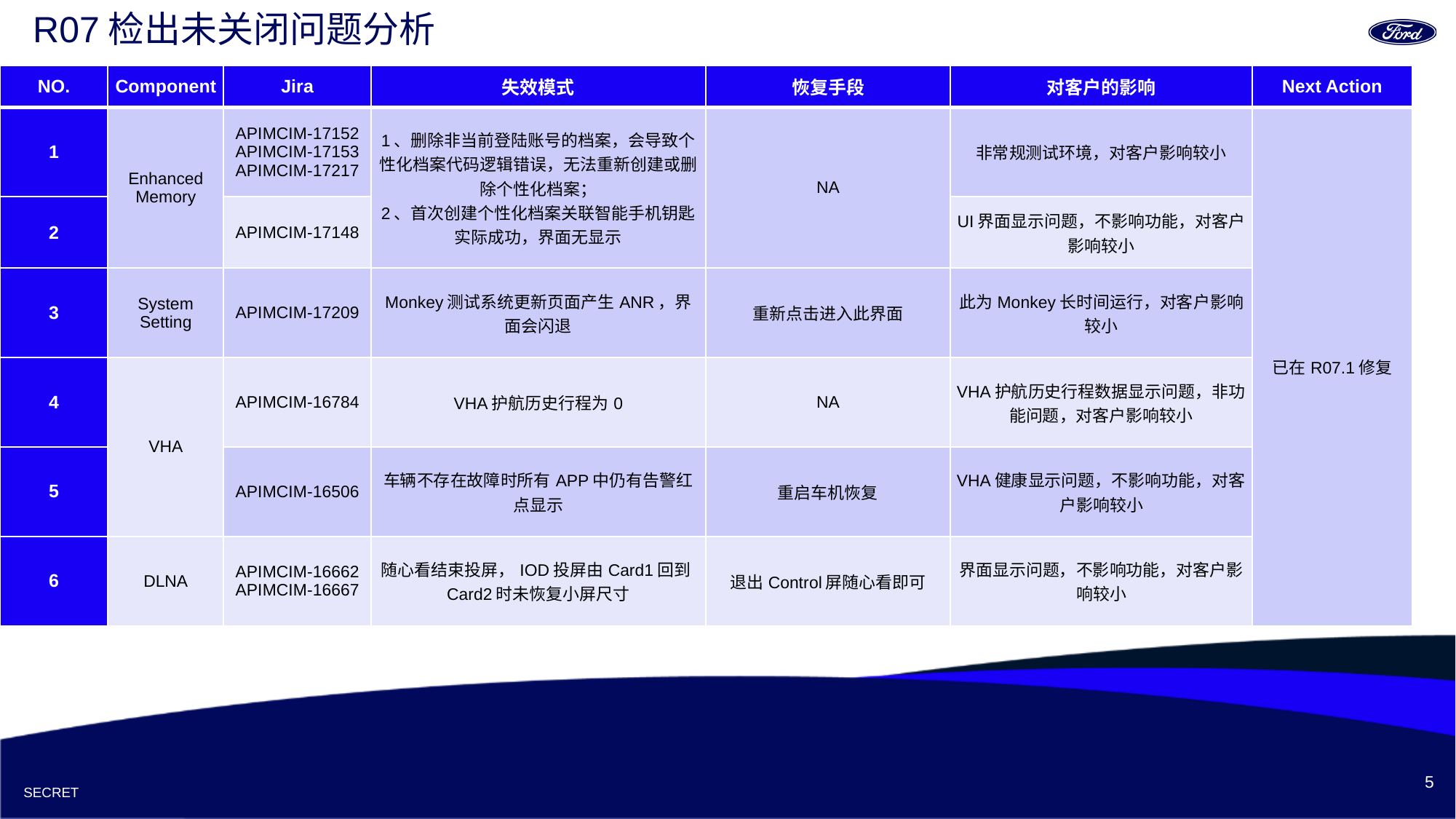

# R07检出未关闭问题分析
| NO. | Component | Jira | 失效模式 | 恢复手段 | 对客户的影响 | Next Action |
| --- | --- | --- | --- | --- | --- | --- |
| 1 | Enhanced Memory | APIMCIM-17152 APIMCIM-17153 APIMCIM-17217 | 1、删除非当前登陆账号的档案，会导致个性化档案代码逻辑错误，无法重新创建或删除个性化档案； 2、首次创建个性化档案关联智能手机钥匙实际成功，界面无显示 | NA | 非常规测试环境，对客户影响较小 | 已在R07.1修复 |
| 2 |  | APIMCIM-17148 |  |  | UI界面显示问题，不影响功能，对客户影响较小 |  |
| 3 | System Setting | APIMCIM-17209 | Monkey测试系统更新页面产生ANR，界面会闪退 | 重新点击进入此界面 | 此为Monkey长时间运行，对客户影响较小 |  |
| 4 | VHA | APIMCIM-16784 | VHA护航历史行程为0 | NA | VHA护航历史行程数据显示问题，非功能问题，对客户影响较小 |  |
| 5 |  | APIMCIM-16506 | 车辆不存在故障时所有APP中仍有告警红点显示 | 重启车机恢复 | VHA健康显示问题，不影响功能，对客户影响较小 |  |
| 6 | DLNA | APIMCIM-16662 APIMCIM-16667 | 随心看结束投屏，IOD投屏由Card1回到Card2时未恢复小屏尺寸 | 退出Control屏随心看即可 | 界面显示问题，不影响功能，对客户影响较小 |  |